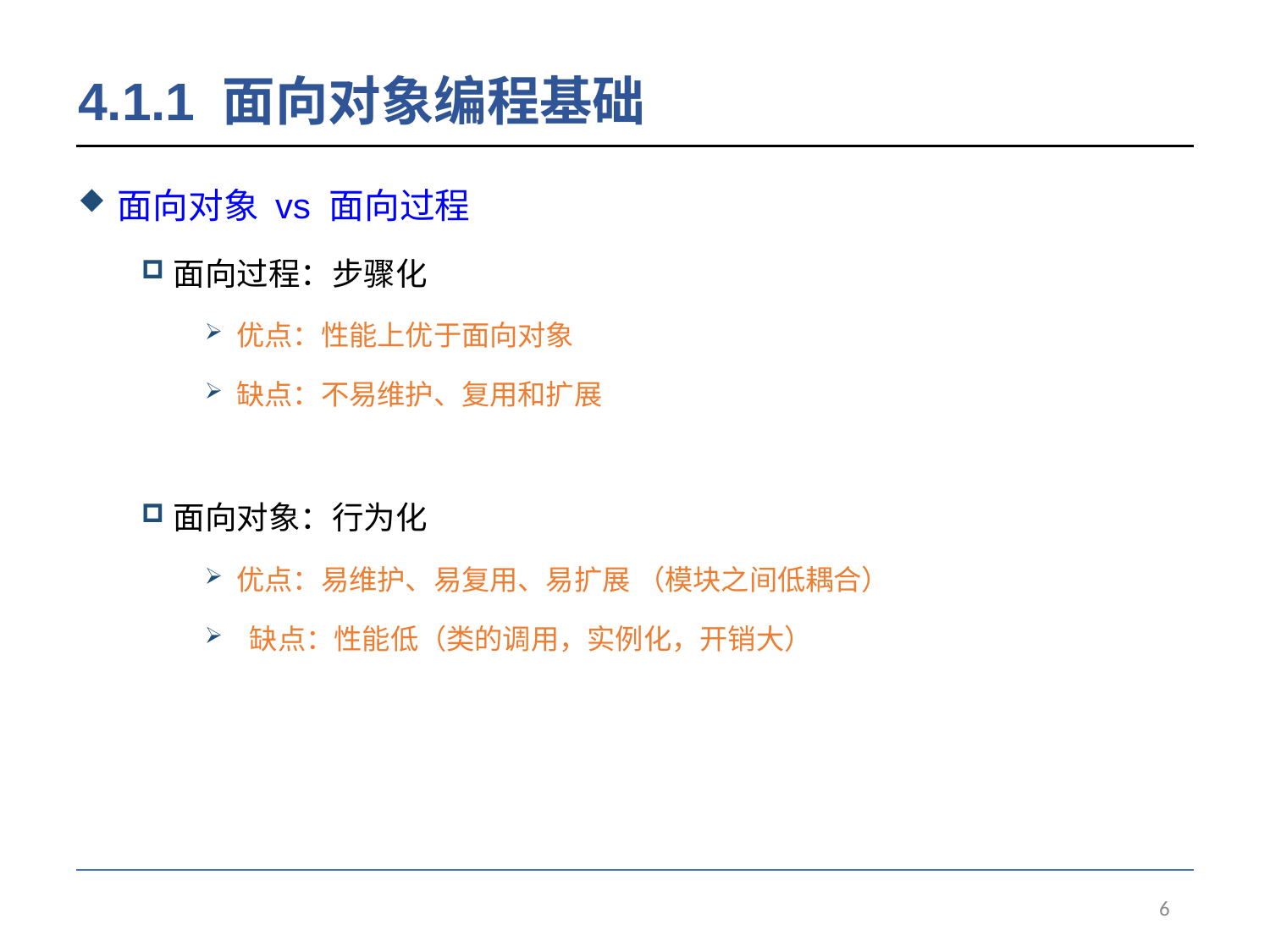

# 4.1.1 面向对象编程基础
面向对象 vs 面向过程
面向过程：步骤化
优点：性能上优于面向对象
缺点：不易维护、复用和扩展

面向对象：行为化
优点：易维护、易复用、易扩展 （模块之间低耦合）
 缺点：性能低（类的调用，实例化，开销大）

6